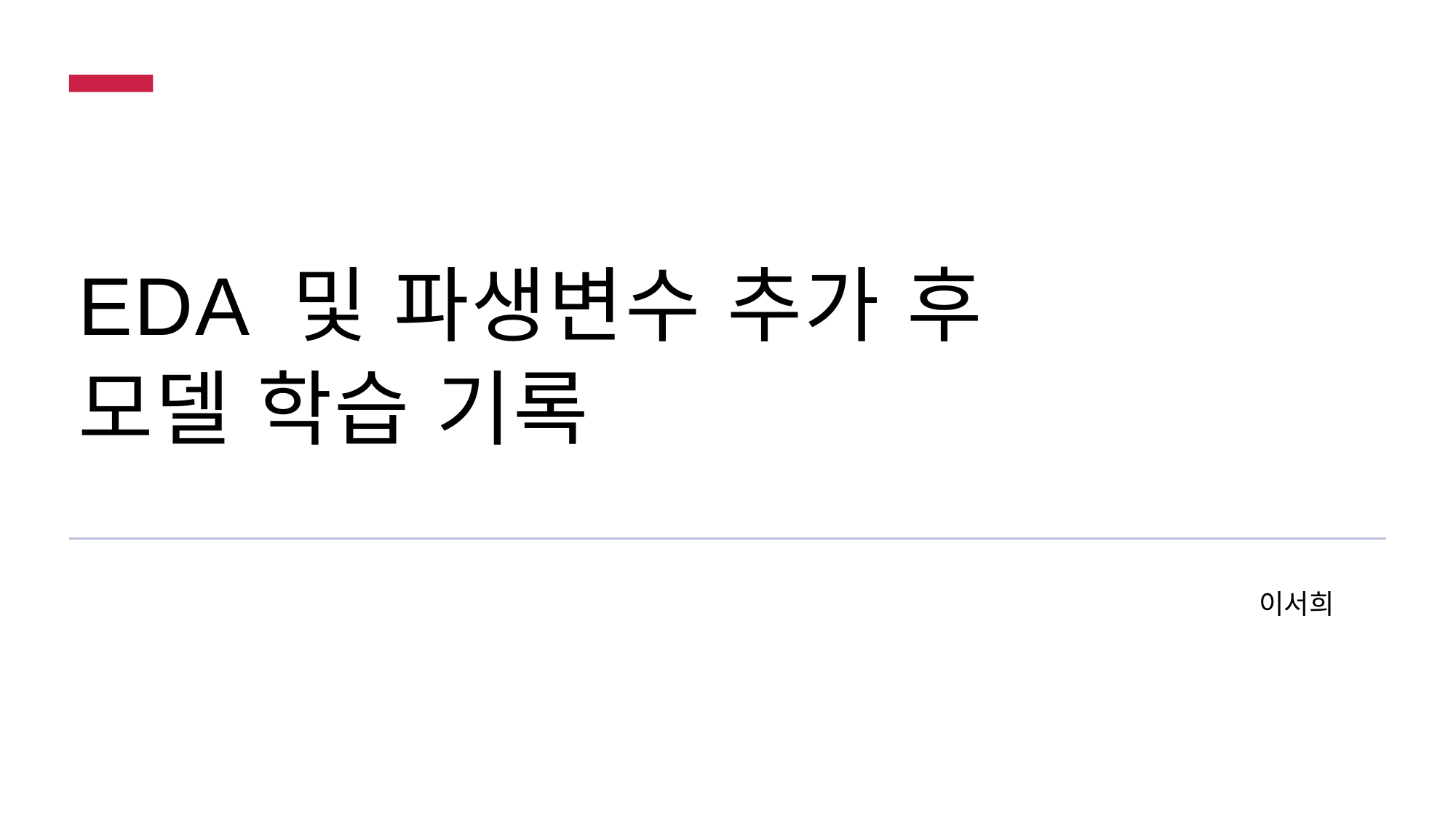

# EDA 및 파생변수 추가 후 모델 학습 기록
이서희